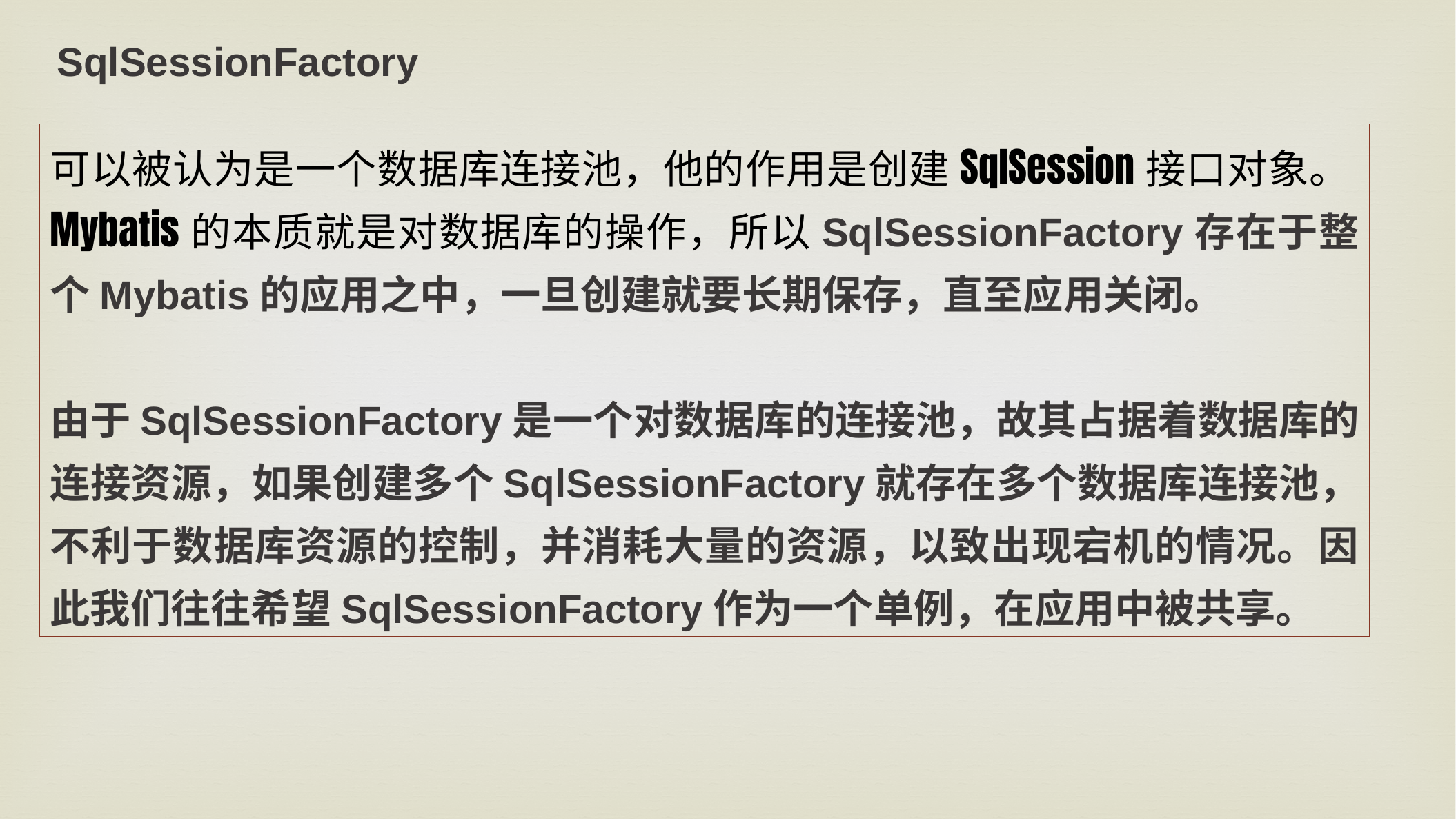

SqlSessionFactory
可以被认为是一个数据库连接池，他的作用是创建SqlSession接口对象。Mybatis的本质就是对数据库的操作，所以SqlSessionFactory存在于整个Mybatis的应用之中，一旦创建就要长期保存，直至应用关闭。

由于SqlSessionFactory是一个对数据库的连接池，故其占据着数据库的连接资源，如果创建多个SqlSessionFactory就存在多个数据库连接池，不利于数据库资源的控制，并消耗大量的资源，以致出现宕机的情况。因此我们往往希望SqlSessionFactory作为一个单例，在应用中被共享。